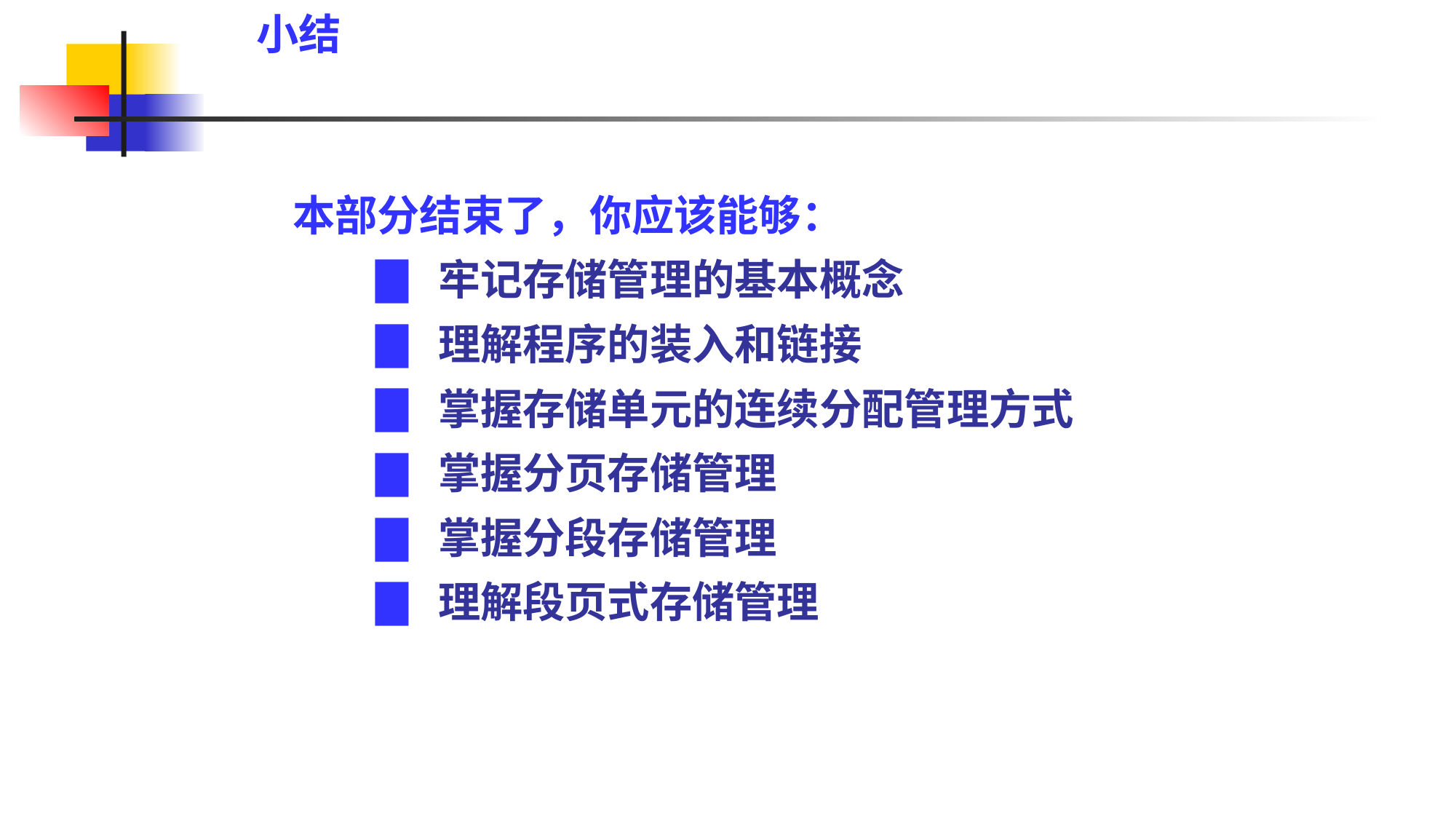

小结
本部分结束了，你应该能够：
  牢记存储管理的基本概念
  理解程序的装入和链接
  掌握存储单元的连续分配管理方式
  掌握分页存储管理
  掌握分段存储管理
  理解段页式存储管理